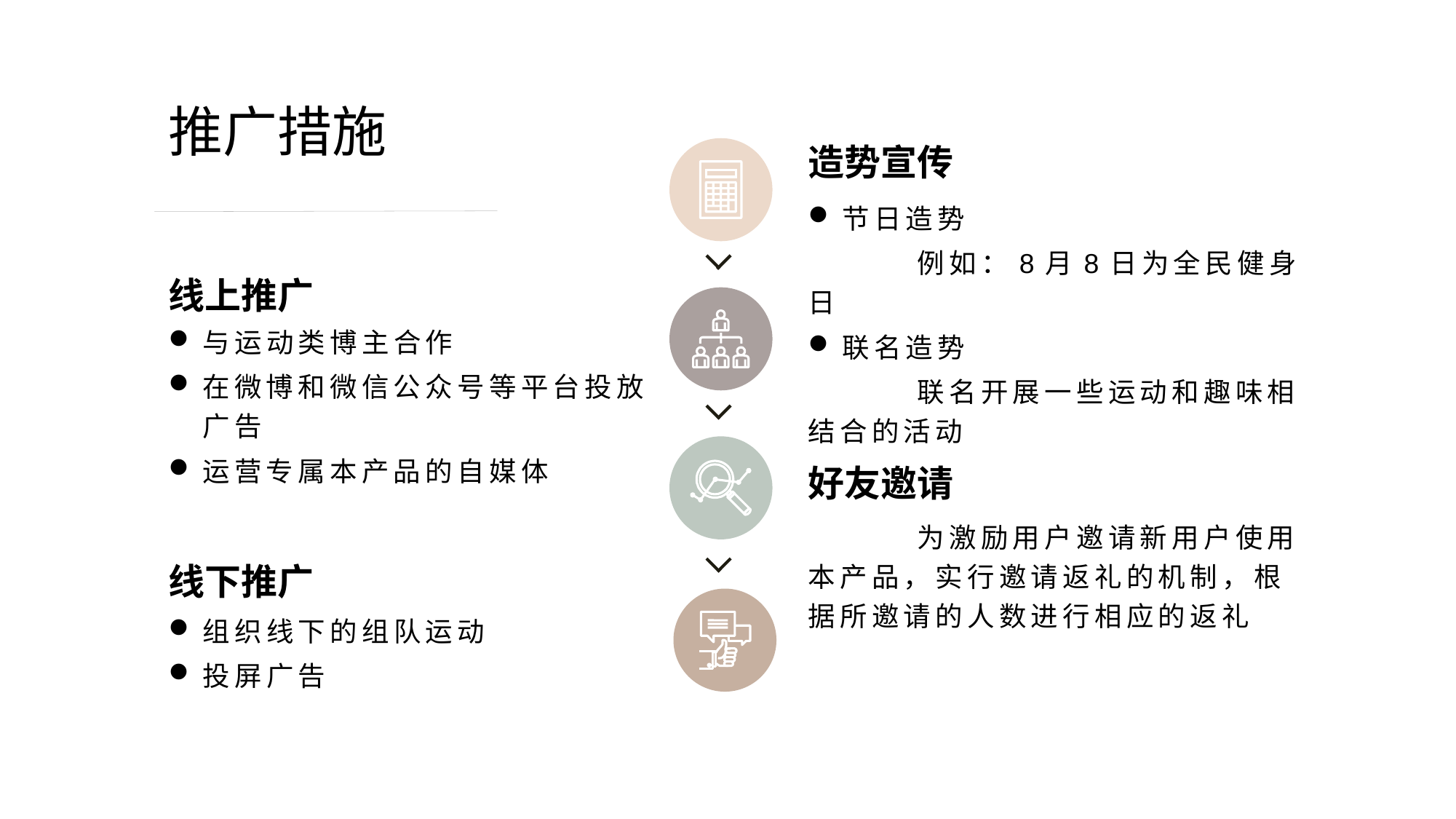

推广措施

造势宣传
节日造势
	例如：8月8日为全民健身日
联名造势
	联名开展一些运动和趣味相结合的活动
线上推广

与运动类博主合作
在微博和微信公众号等平台投放广告
运营专属本产品的自媒体

好友邀请
	为激励用户邀请新用户使用本产品，实行邀请返礼的机制，根据所邀请的人数进行相应的返礼
线下推广

组织线下的组队运动
投屏广告